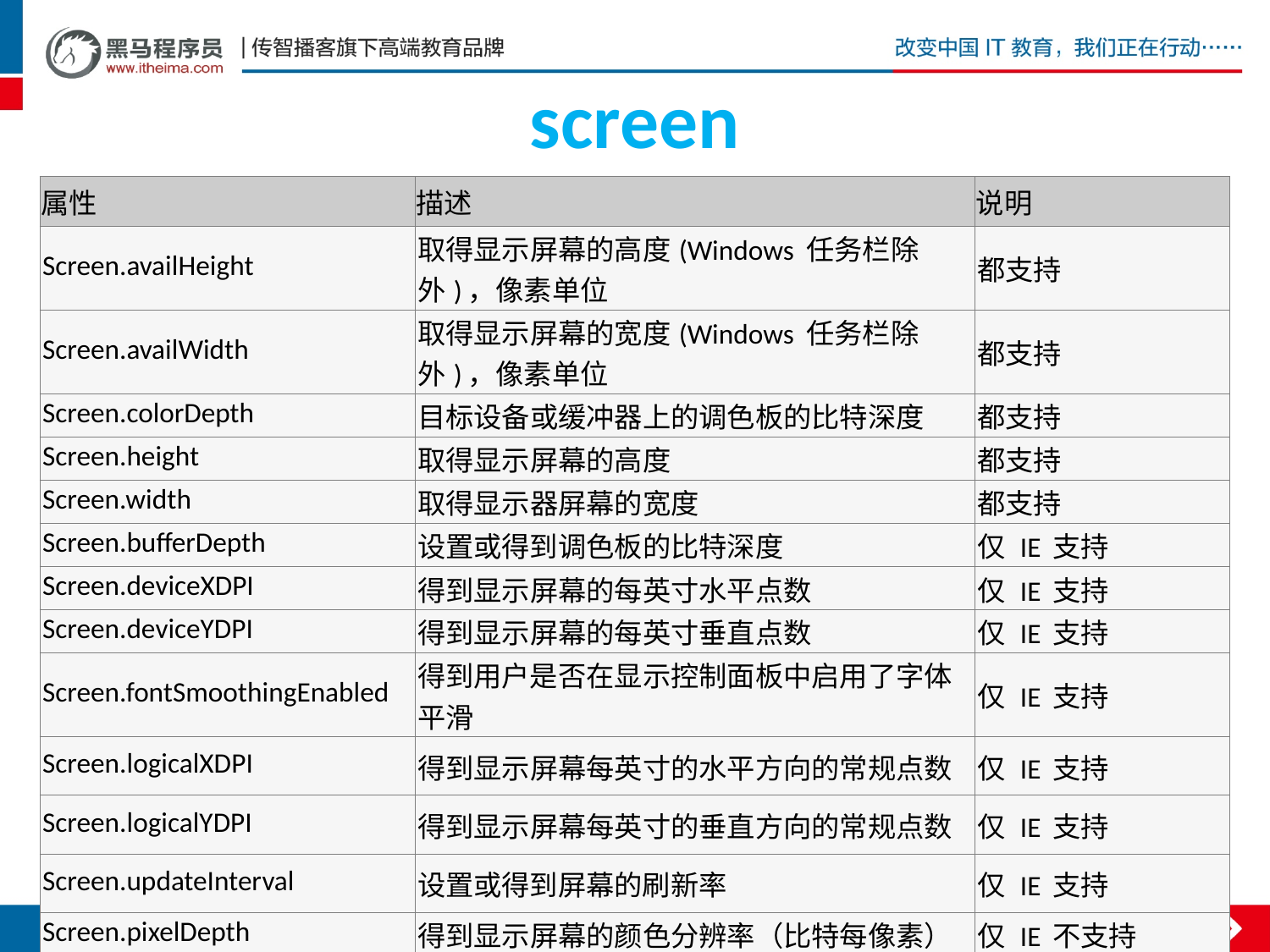

# screen
| 属性 | 描述 | 说明 |
| --- | --- | --- |
| Screen.availHeight | 取得显示屏幕的高度(Windows 任务栏除外)，像素单位 | 都支持 |
| Screen.availWidth | 取得显示屏幕的宽度(Windows 任务栏除外)，像素单位 | 都支持 |
| Screen.colorDepth | 目标设备或缓冲器上的调色板的比特深度 | 都支持 |
| Screen.height | 取得显示屏幕的高度 | 都支持 |
| Screen.width | 取得显示器屏幕的宽度 | 都支持 |
| Screen.bufferDepth | 设置或得到调色板的比特深度 | 仅 IE 支持 |
| Screen.deviceXDPI | 得到显示屏幕的每英寸水平点数 | 仅 IE 支持 |
| Screen.deviceYDPI | 得到显示屏幕的每英寸垂直点数 | 仅 IE 支持 |
| Screen.fontSmoothingEnabled | 得到用户是否在显示控制面板中启用了字体平滑 | 仅 IE 支持 |
| Screen.logicalXDPI | 得到显示屏幕每英寸的水平方向的常规点数 | 仅 IE 支持 |
| Screen.logicalYDPI | 得到显示屏幕每英寸的垂直方向的常规点数 | 仅 IE 支持 |
| Screen.updateInterval | 设置或得到屏幕的刷新率 | 仅 IE 支持 |
| Screen.pixelDepth | 得到显示屏幕的颜色分辨率（比特每像素） | 仅 IE 不支持 |